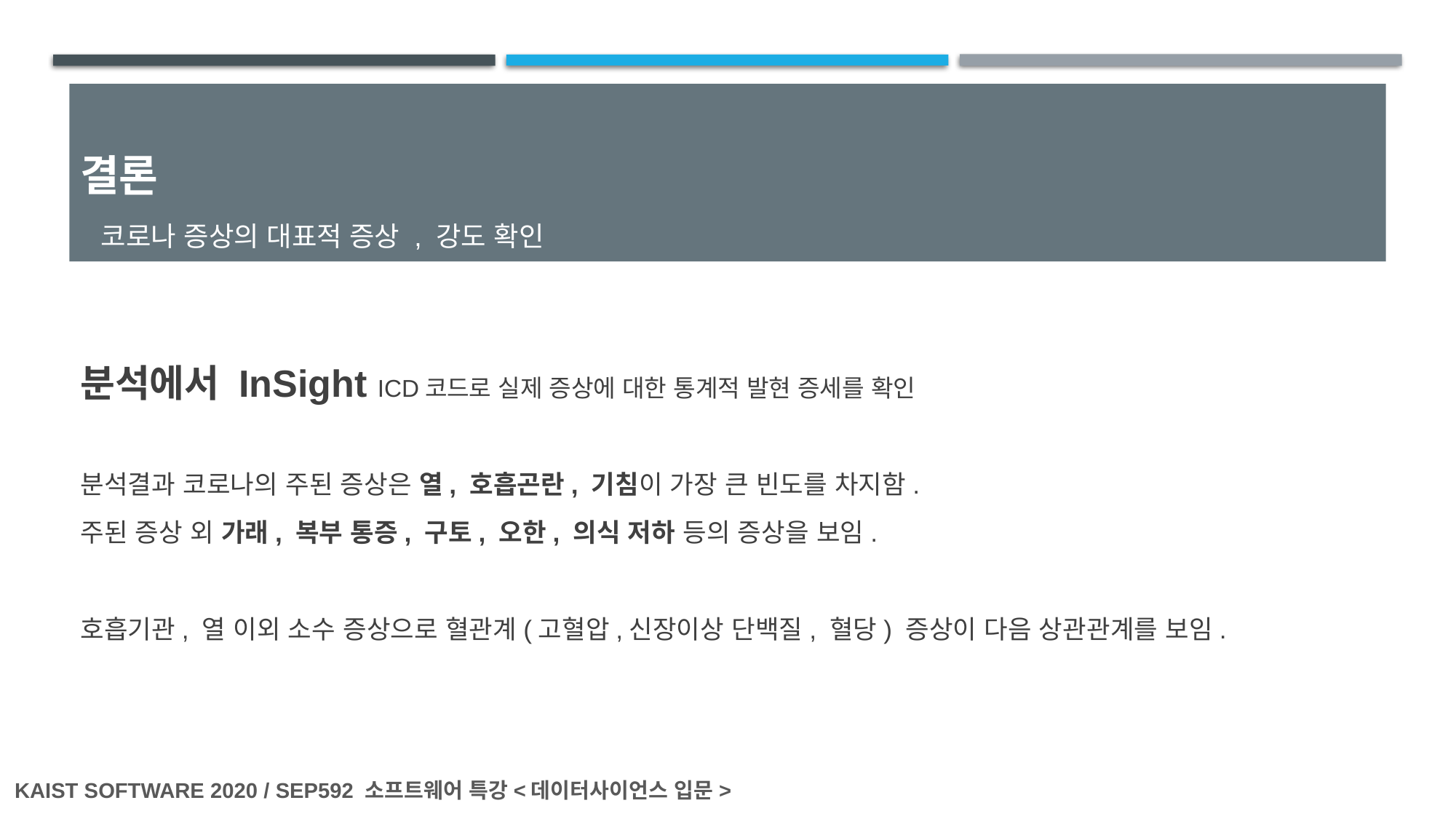

# 결론 코로나 증상의 대표적 증상 , 강도 확인

분석에서 InSight ICD코드로 실제 증상에 대한 통계적 발현 증세를 확인

분석결과 코로나의 주된 증상은 열, 호흡곤란, 기침이 가장 큰 빈도를 차지함.
주된 증상 외 가래, 복부 통증, 구토, 오한, 의식 저하 등의 증상을 보임.

호흡기관, 열 이외 소수 증상으로 혈관계(고혈압,신장이상 단백질, 혈당) 증상이 다음 상관관계를 보임.